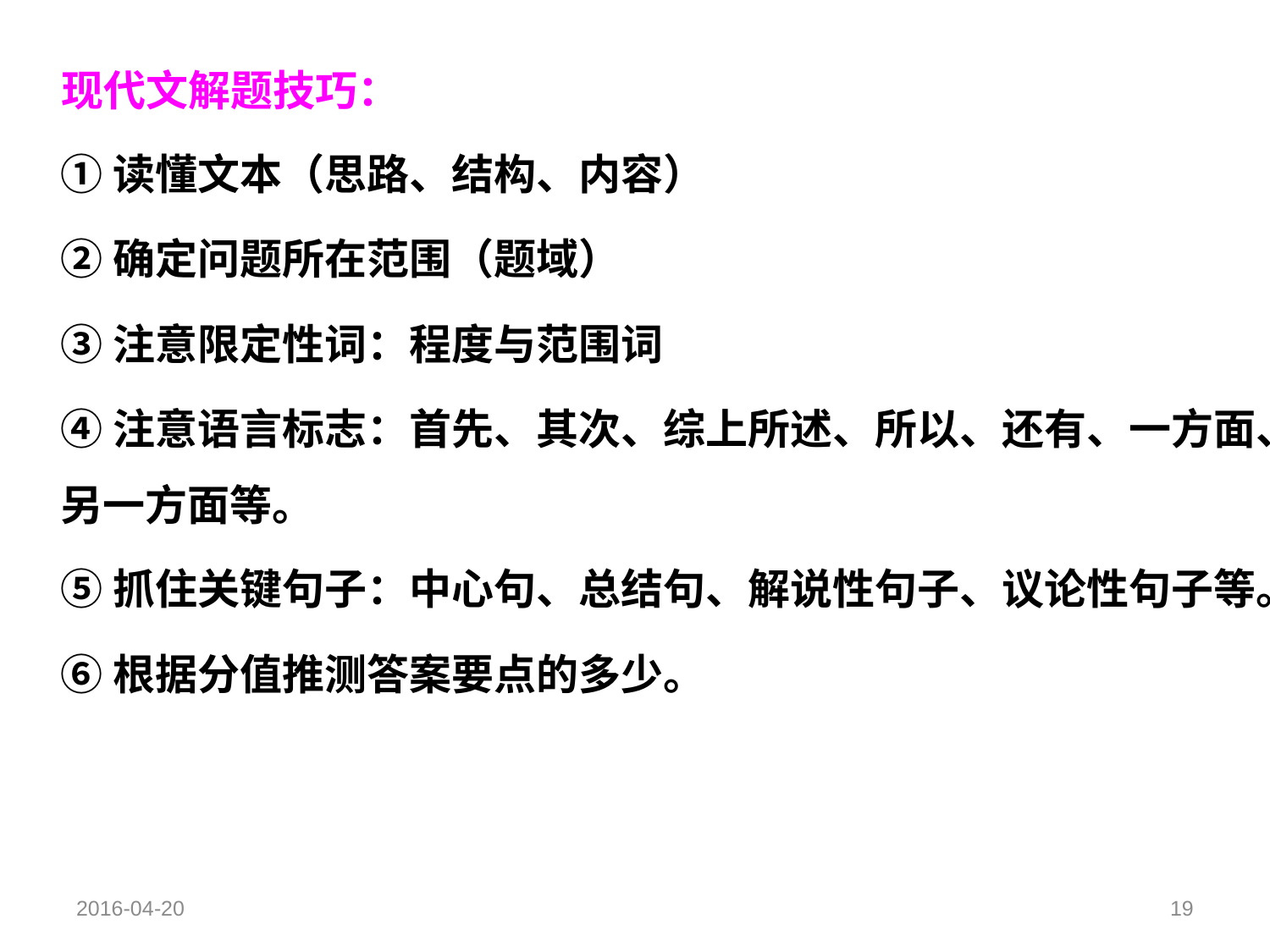

现代文解题技巧：
     ①读懂文本（思路、结构、内容）
     ②确定问题所在范围（题域）
     ③注意限定性词：程度与范围词
     ④注意语言标志：首先、其次、综上所述、所以、还有、一方面、另一方面等。
     ⑤抓住关键句子：中心句、总结句、解说性句子、议论性句子等。
     ⑥根据分值推测答案要点的多少。
2016-04-20
19